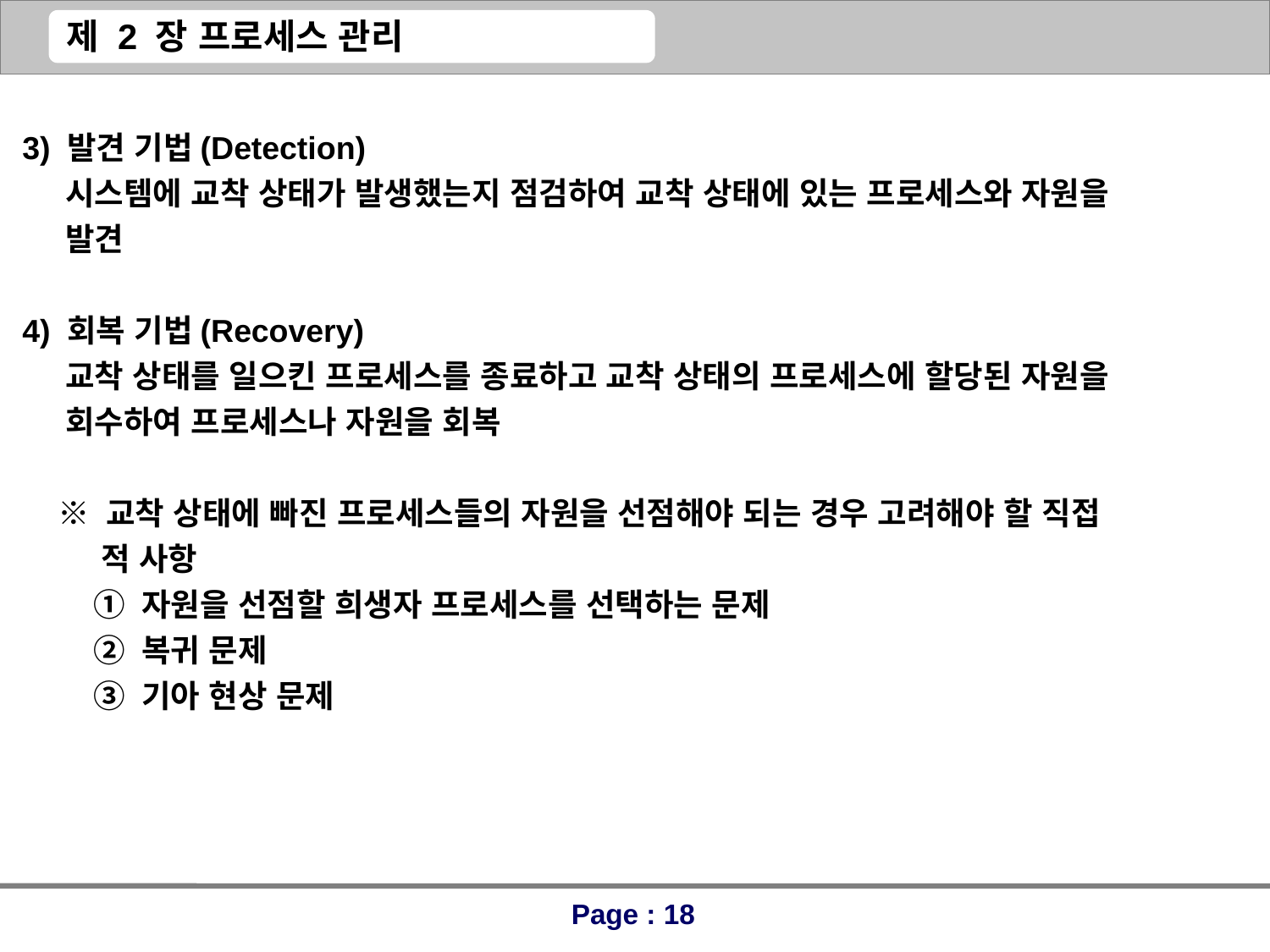

3) 발견 기법(Detection)
    시스템에 교착 상태가 발생했는지 점검하여 교착 상태에 있는 프로세스와 자원을
    발견

4) 회복 기법(Recovery)
    교착 상태를 일으킨 프로세스를 종료하고 교착 상태의 프로세스에 할당된 자원을
    회수하여 프로세스나 자원을 회복

    ※ 교착 상태에 빠진 프로세스들의 자원을 선점해야 되는 경우 고려해야 할 직접
        적 사항
        ① 자원을 선점할 희생자 프로세스를 선택하는 문제
        ② 복귀 문제
        ③ 기아 현상 문제
Page : 18